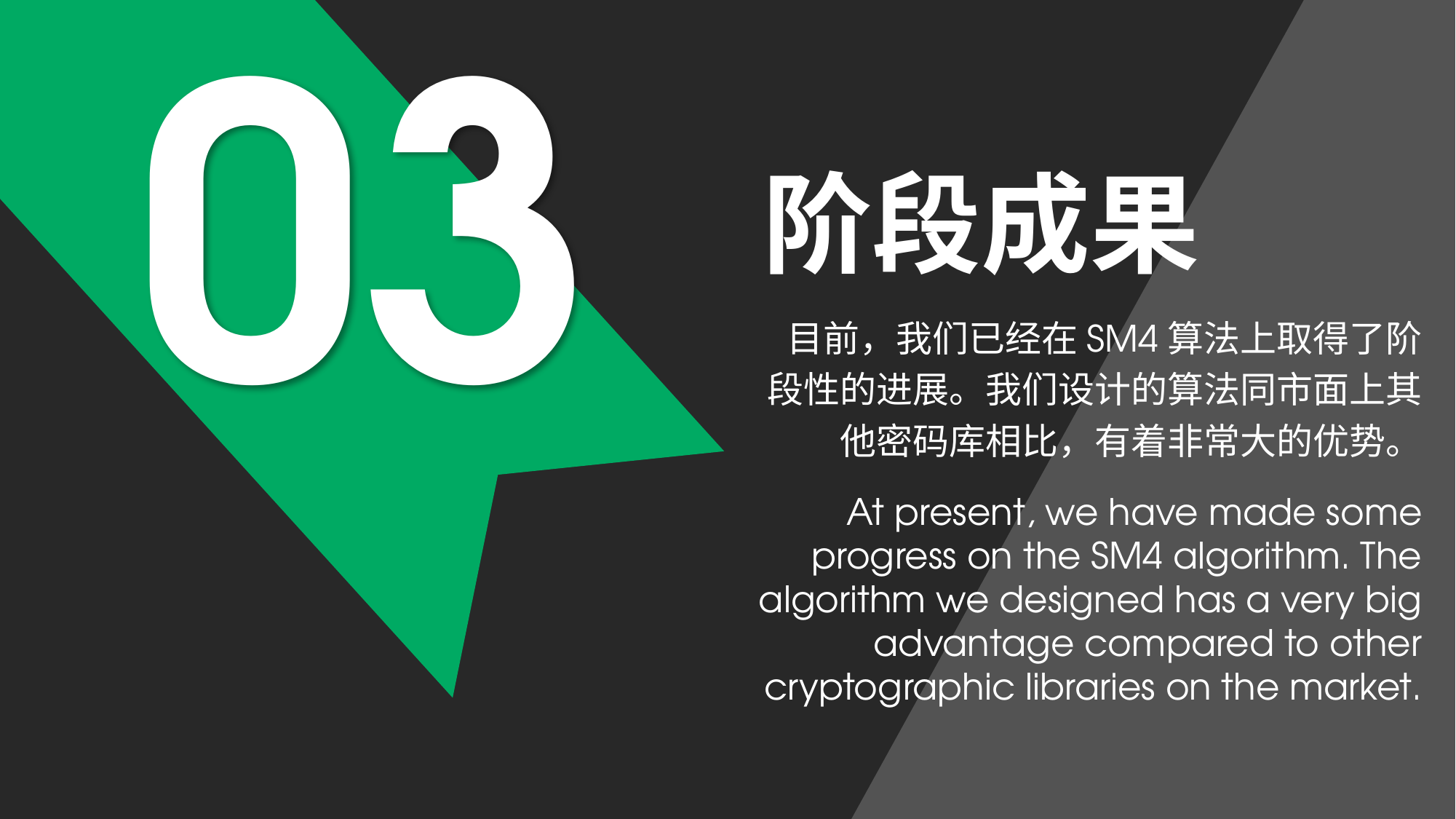

03

阶段成果
目前，我们已经在SM4算法上取得了阶段性的进展。我们设计的算法同市面上其他密码库相比，有着非常大的优势。
At present, we have made some progress on the SM4 algorithm. The algorithm we designed has a very big advantage compared to other cryptographic libraries on the market.